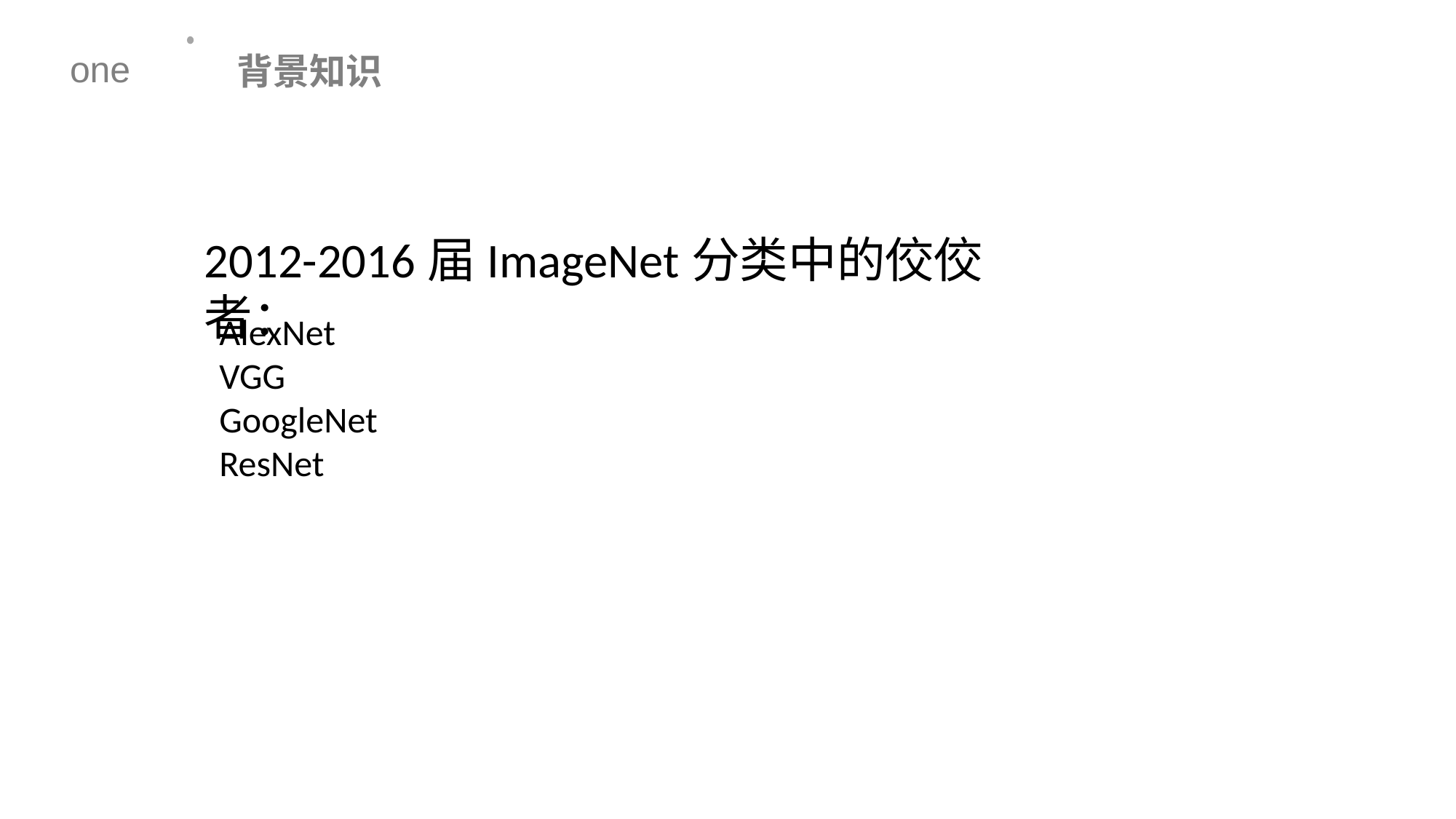

背景知识

one
2012-2016届ImageNet分类中的佼佼者：
AlexNet
VGG
GoogleNet
ResNet